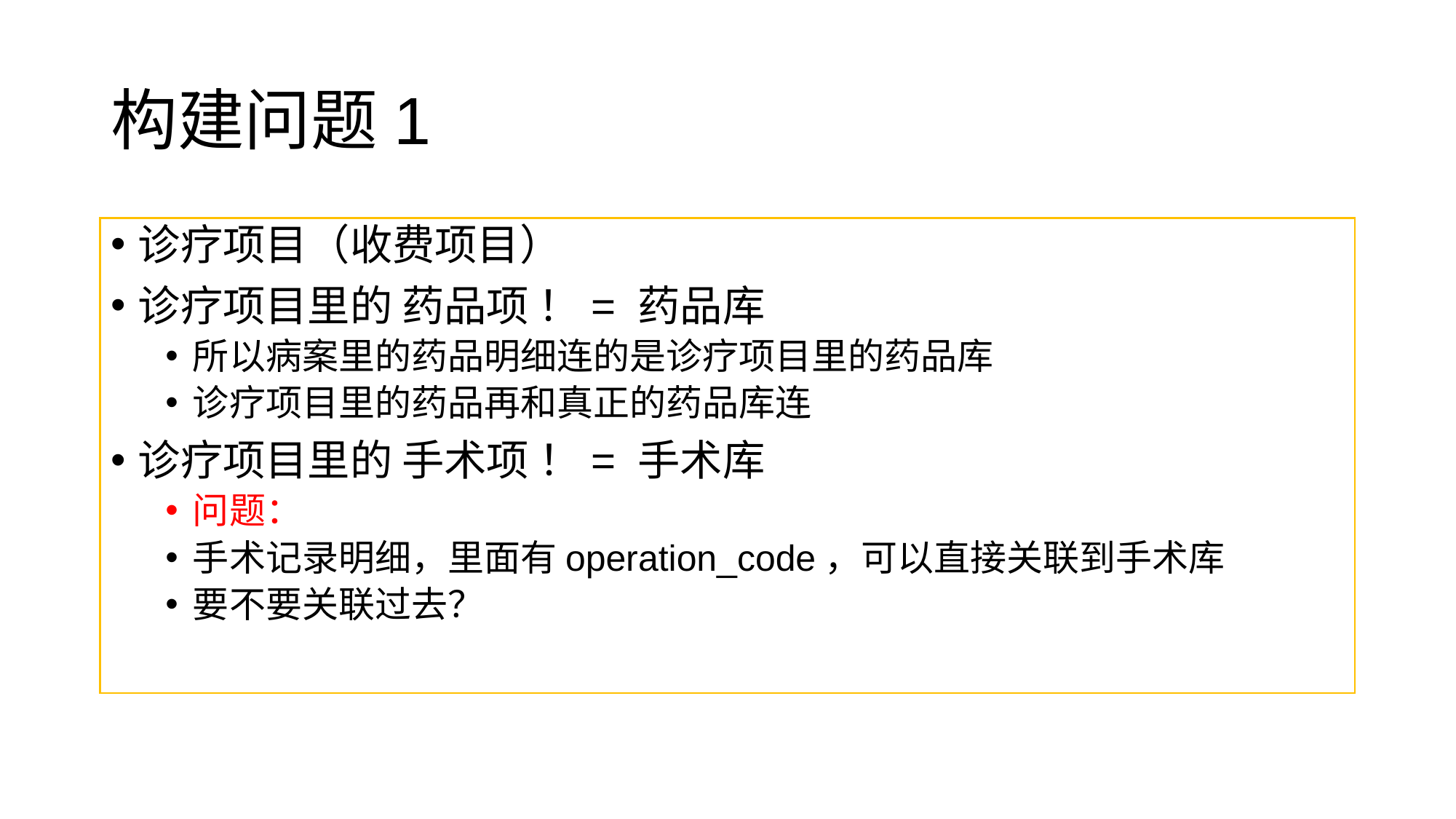

# 构建问题1
诊疗项目（收费项目）
诊疗项目里的 药品项 ！= 药品库
所以病案里的药品明细连的是诊疗项目里的药品库
诊疗项目里的药品再和真正的药品库连
诊疗项目里的 手术项 ！= 手术库
问题：
手术记录明细，里面有operation_code，可以直接关联到手术库
要不要关联过去？